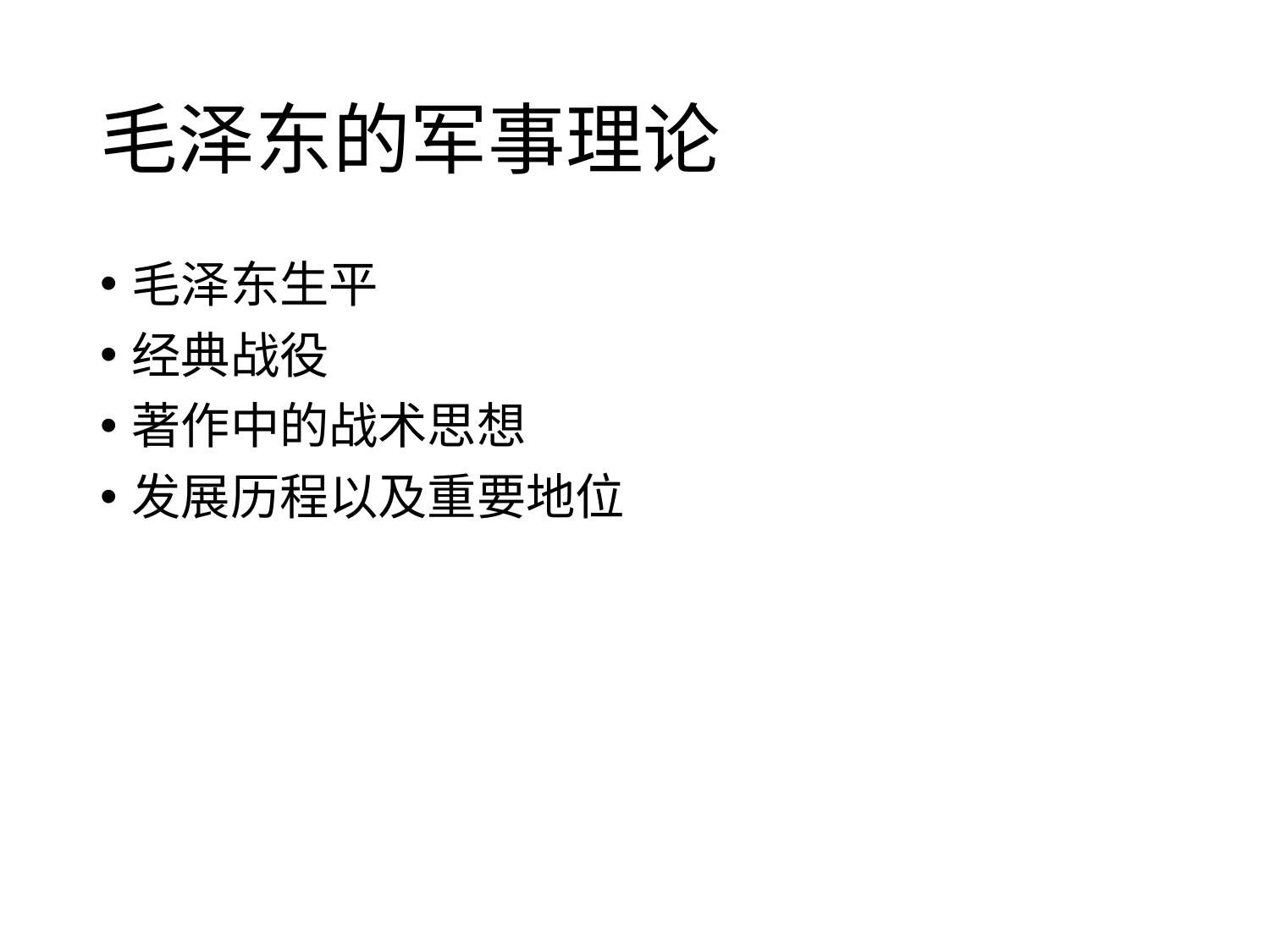

# 毛泽东的军事理论
毛泽东生平
经典战役
著作中的战术思想
发展历程以及重要地位